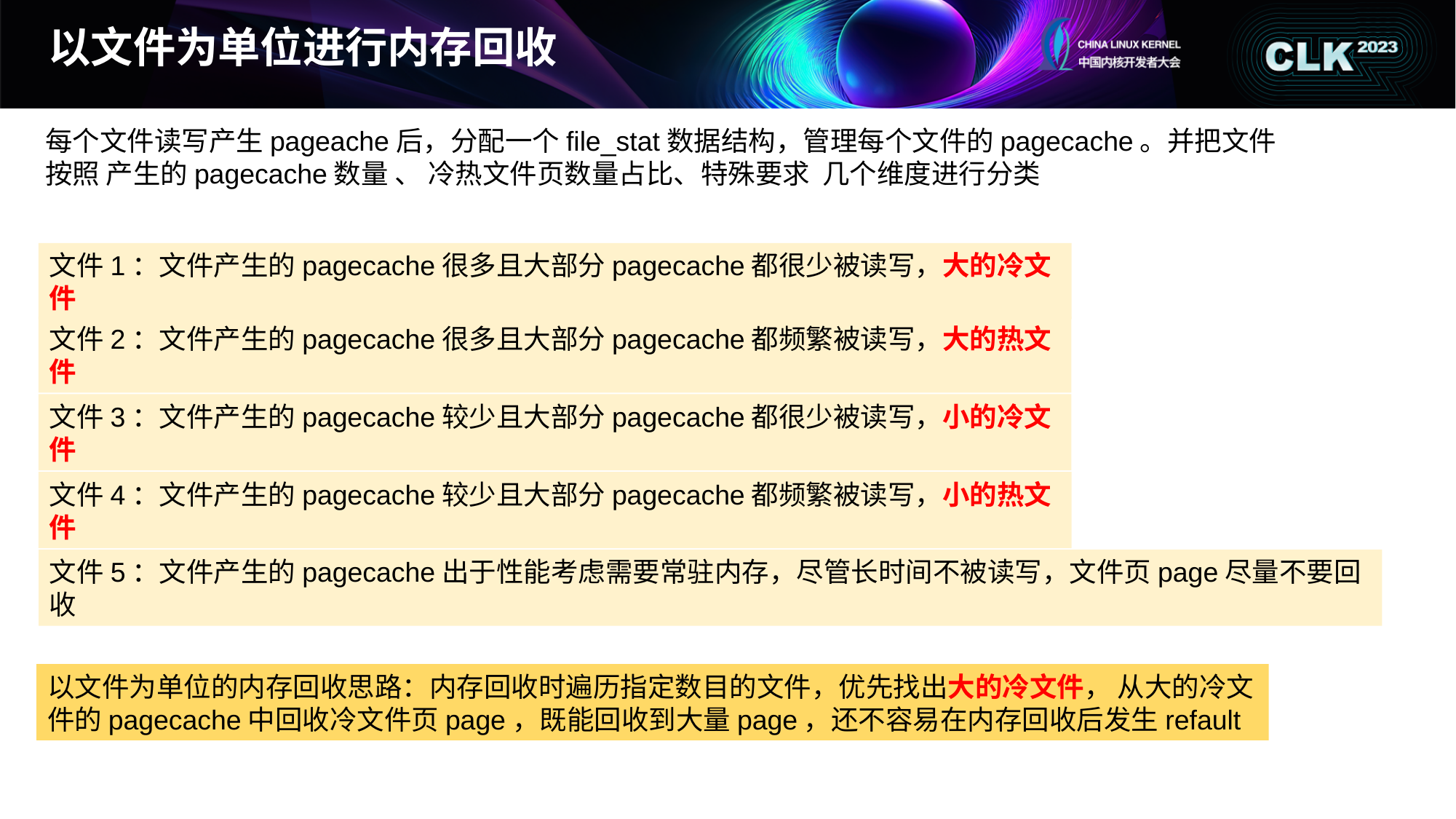

# 以文件为单位进行内存回收
每个文件读写产生pageache后，分配一个file_stat数据结构，管理每个文件的pagecache。并把文件按照 产生的pagecache数量 、 冷热文件页数量占比、特殊要求  几个维度进行分类
文件1：文件产生的pagecache很多且大部分pagecache都很少被读写，大的冷文件
文件2：文件产生的pagecache很多且大部分pagecache都频繁被读写，大的热文件
文件3：文件产生的pagecache较少且大部分pagecache都很少被读写，小的冷文件
文件4：文件产生的pagecache较少且大部分pagecache都频繁被读写，小的热文件
文件5：文件产生的pagecache出于性能考虑需要常驻内存，尽管长时间不被读写，文件页page尽量不要回收
以文件为单位的内存回收思路：内存回收时遍历指定数目的文件，优先找出大的冷文件， 从大的冷文件的pagecache中回收冷文件页page，既能回收到大量page，还不容易在内存回收后发生refault